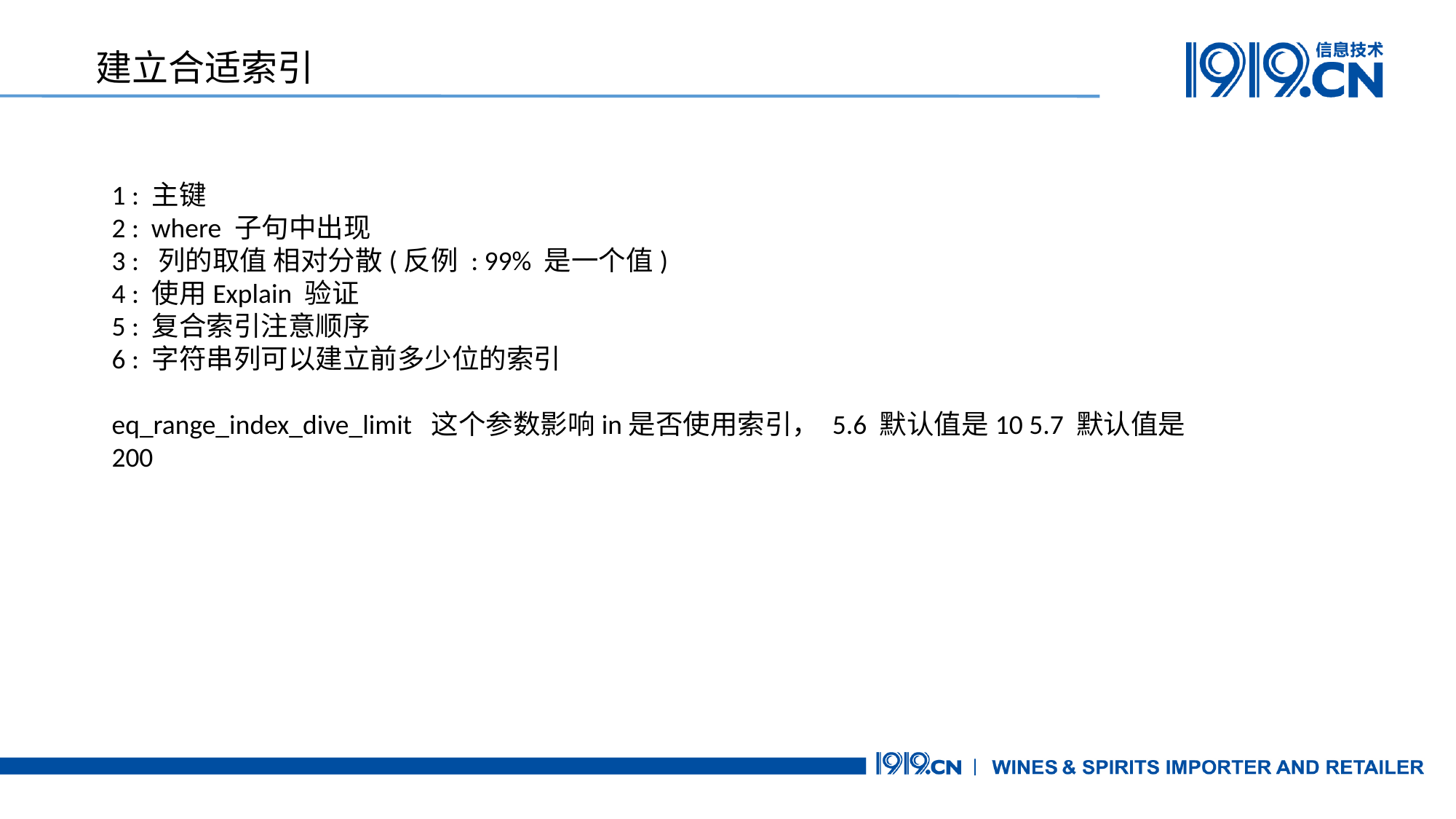

建立合适索引
1 : 主键
2 :  where 子句中出现
3 :  列的取值 相对分散(反例 : 99% 是一个值)
4 : 使用Explain 验证
5 : 复合索引注意顺序
6 : 字符串列可以建立前多少位的索引

eq_range_index_dive_limit  这个参数影响in是否使用索引， 5.6 默认值是10 5.7 默认值是 200

16